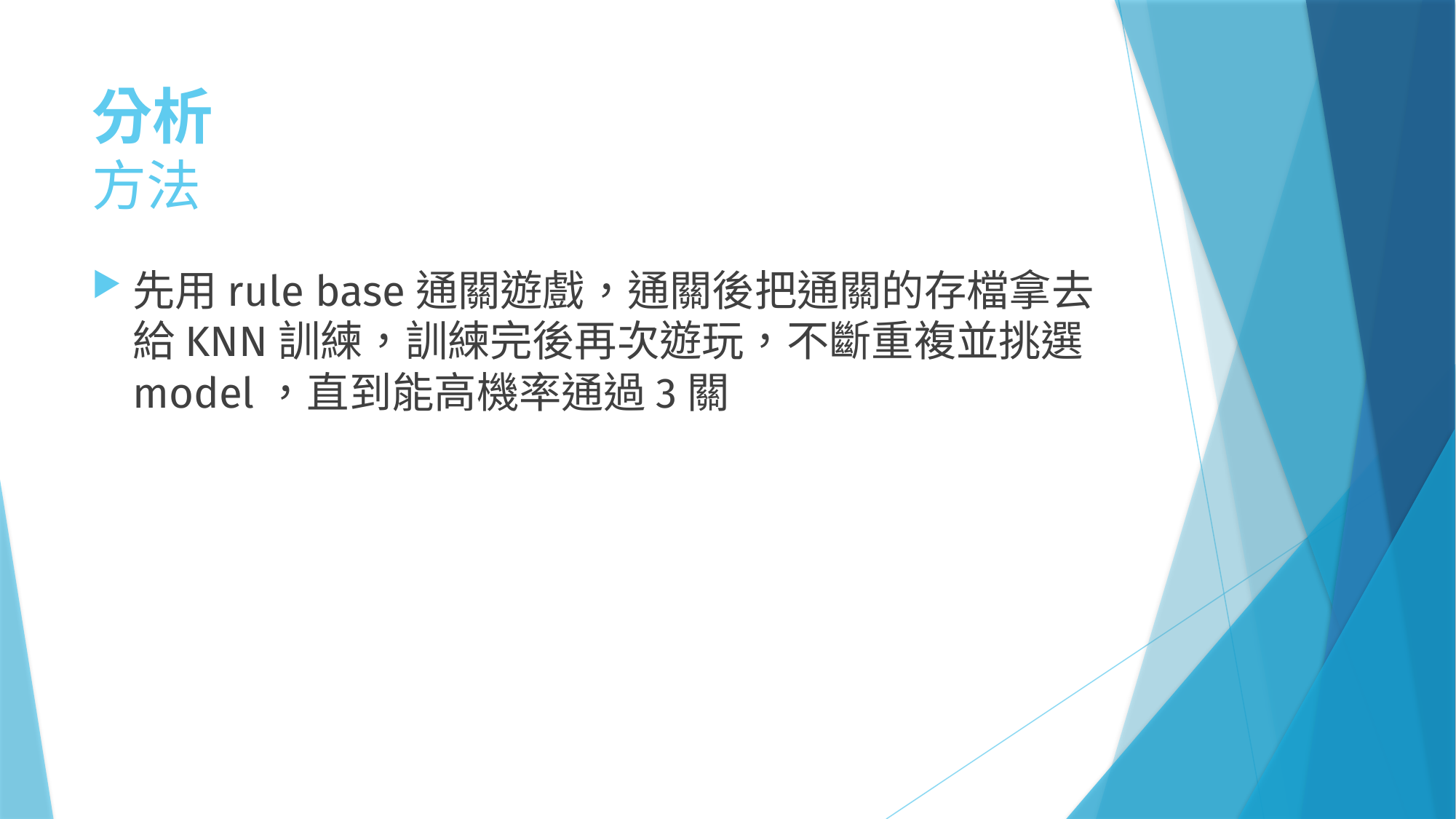

# 分析 方法
先用rule base通關遊戲，通關後把通關的存檔拿去給KNN訓練，訓練完後再次遊玩，不斷重複並挑選model，直到能高機率通過3關